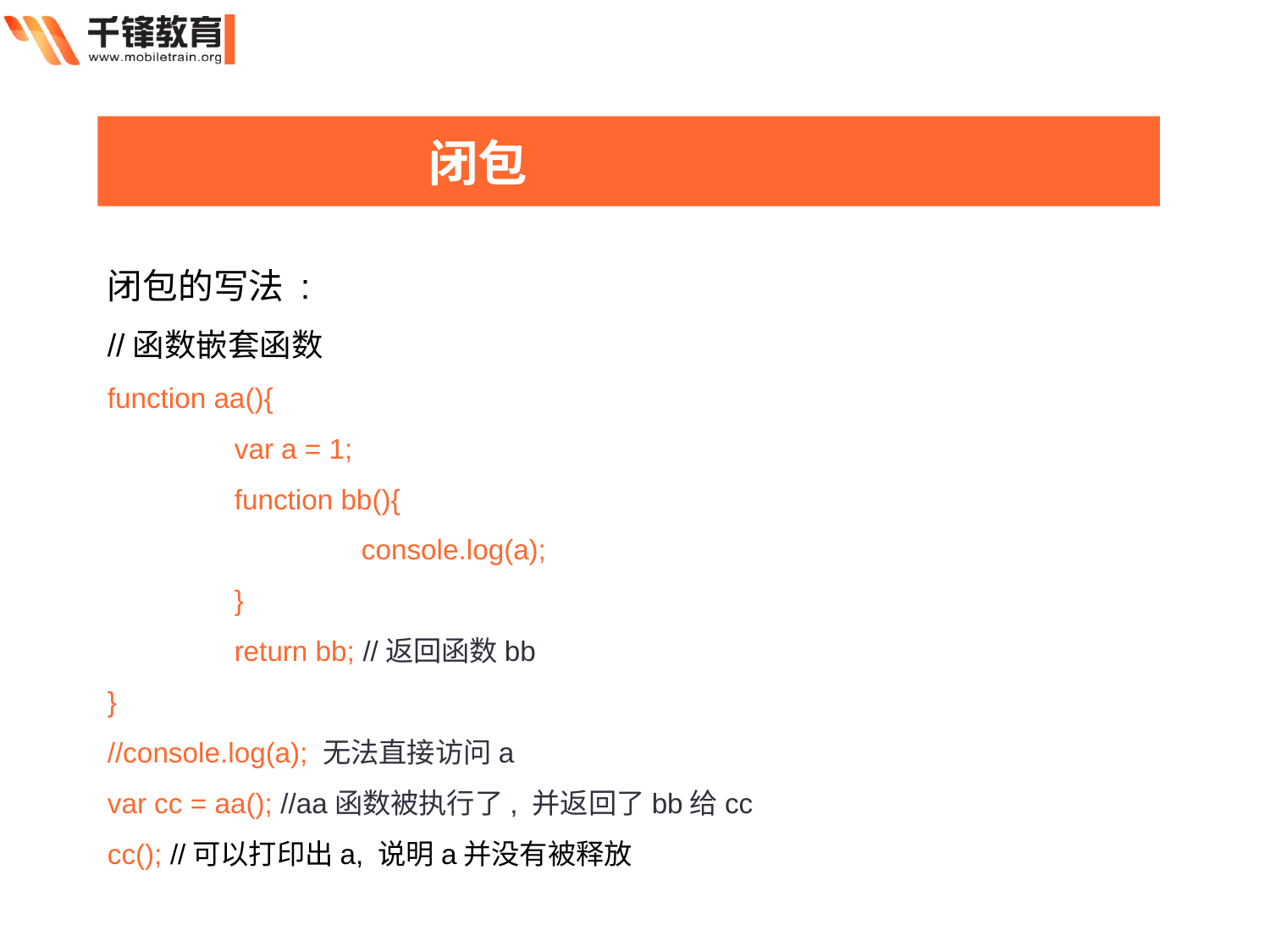

闭包
闭包的写法 :
//函数嵌套函数
function aa(){
	var a = 1;
	function bb(){
		console.log(a);
	}
	return bb; //返回函数bb
}
//console.log(a); 无法直接访问a
var cc = aa(); //aa函数被执行了, 并返回了bb给cc
cc(); //可以打印出a, 说明a并没有被释放